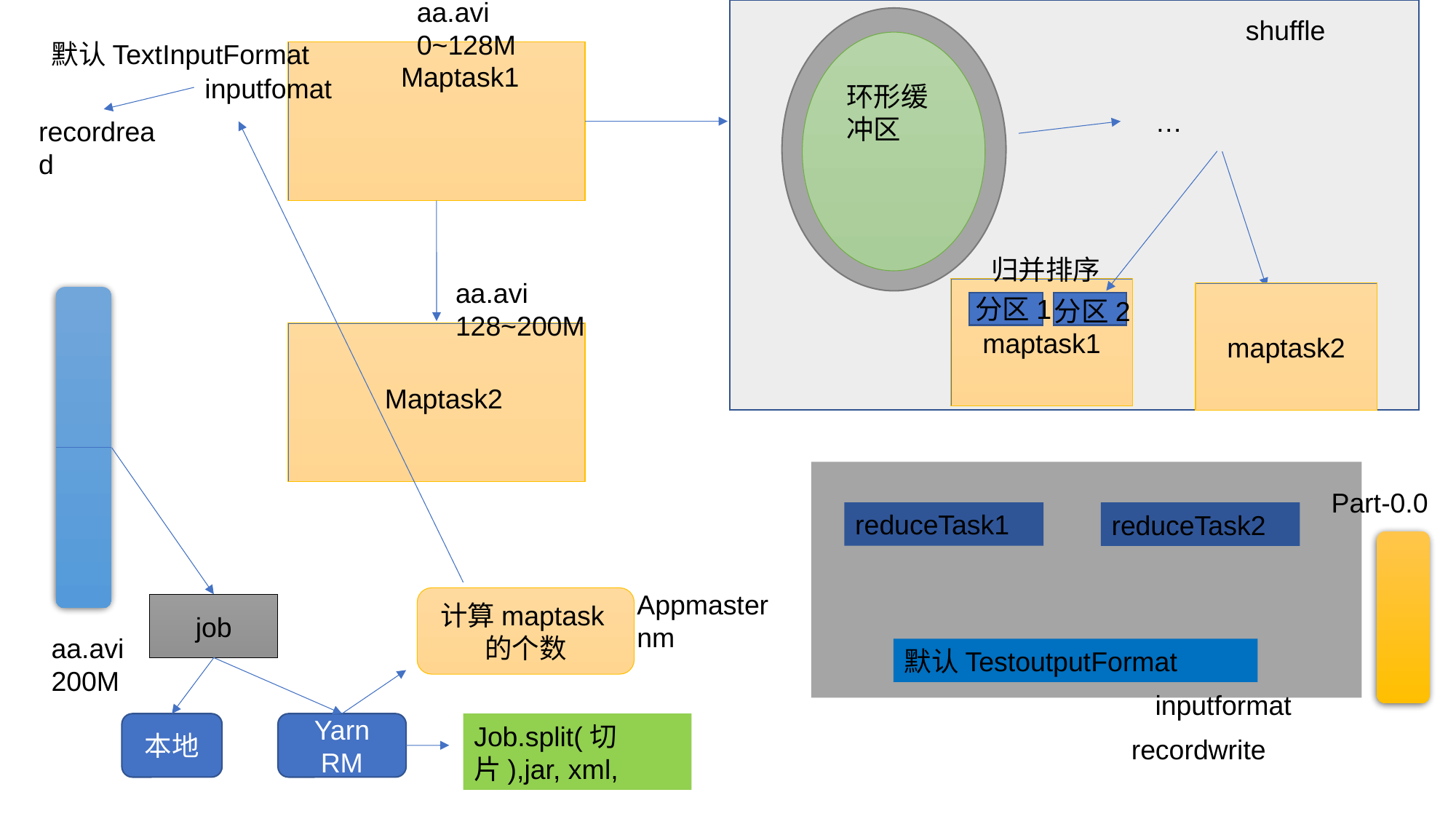

aa.avi 0~128M
shuffle

默认TextInputFormat

Maptask1
inputfomat
环形缓冲区
…
recordread
归并排序
aa.avi 128~200M
maptask1
maptask2

分区1
分区2

Maptask2

Part-0.0
reduceTask1
reduceTask2

Appmaster
nm
计算maptask的个数
job
aa.avi
200M
默认TestoutputFormat
inputformat
本地
Yarn
RM
Job.split(切片),jar, xml,
recordwrite